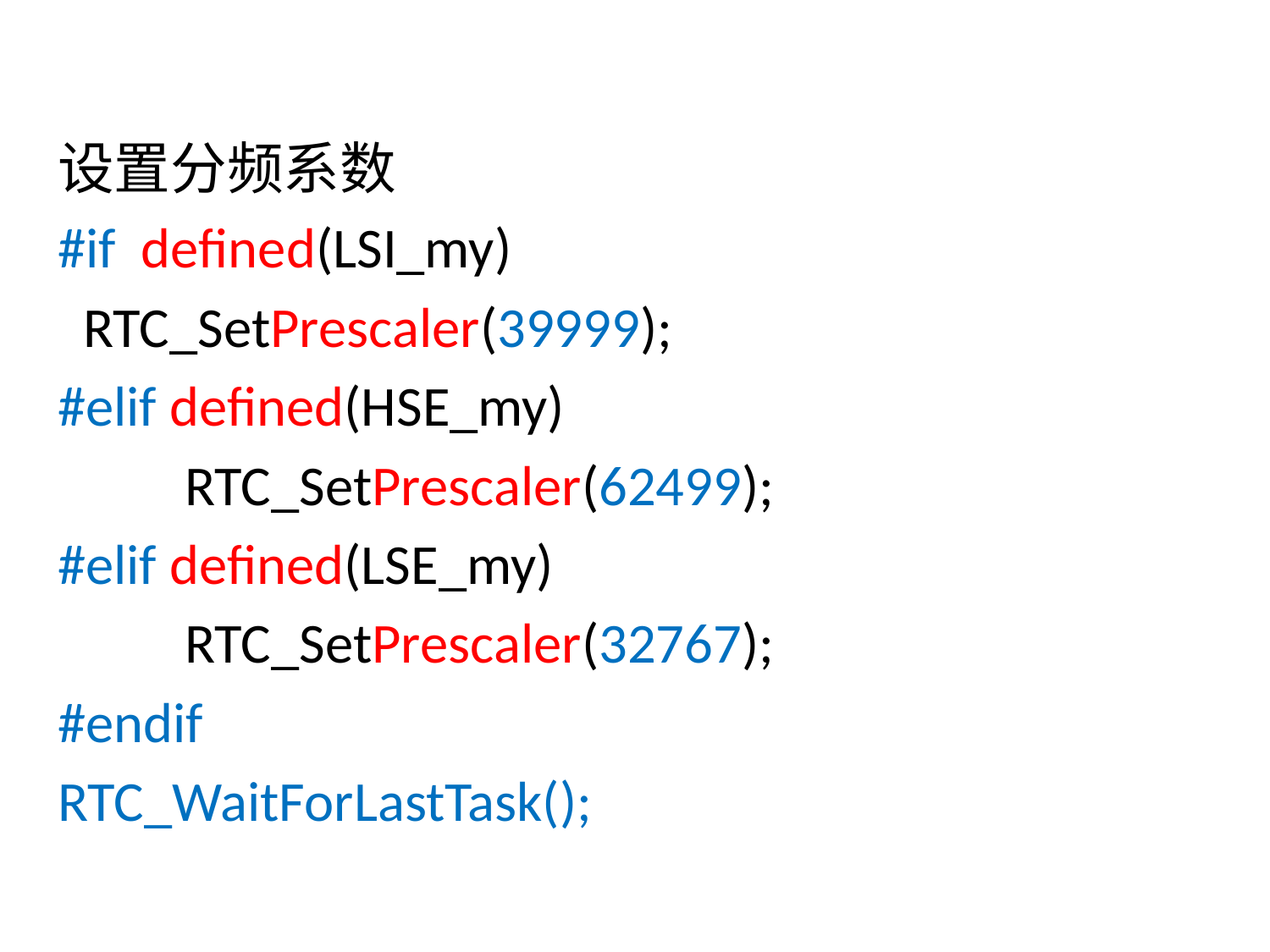

设置分频系数
#if  defined(LSI_my)
  RTC_SetPrescaler(39999);
#elif defined(HSE_my)
	RTC_SetPrescaler(62499);
#elif defined(LSE_my)
	RTC_SetPrescaler(32767);
#endif
RTC_WaitForLastTask();